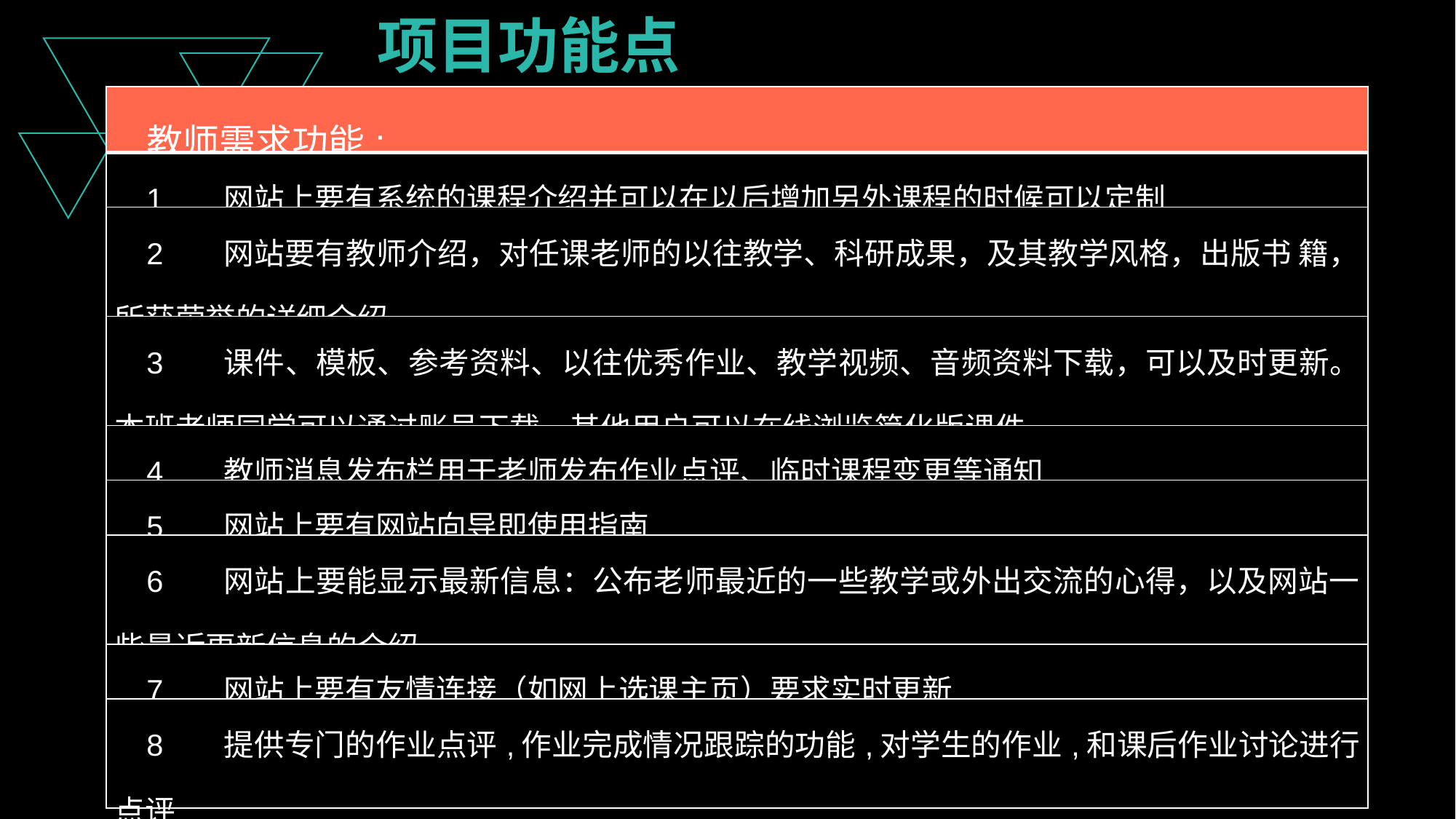

项目功能点

| 教师需求功能: |
| --- |
| 1 网站上要有系统的课程介绍并可以在以后增加另外课程的时候可以定制 |
| 2 网站要有教师介绍，对任课老师的以往教学、科研成果，及其教学风格，出版书 籍，所获荣誉的详细介绍 |
| 3 课件、模板、参考资料、以往优秀作业、教学视频、音频资料下载，可以及时更新。本班老师同学可以通过账号下载，其他用户可以在线浏览简化版课件 |
| 4 教师消息发布栏用于老师发布作业点评、临时课程变更等通知 |
| 5 网站上要有网站向导即使用指南 |
| 6 网站上要能显示最新信息：公布老师最近的一些教学或外出交流的心得，以及网站一些最近更新信息的介绍 |
| 7 网站上要有友情连接（如网上选课主页）要求实时更新 |
| 8 提供专门的作业点评,作业完成情况跟踪的功能,对学生的作业,和课后作业讨论进行点评 |